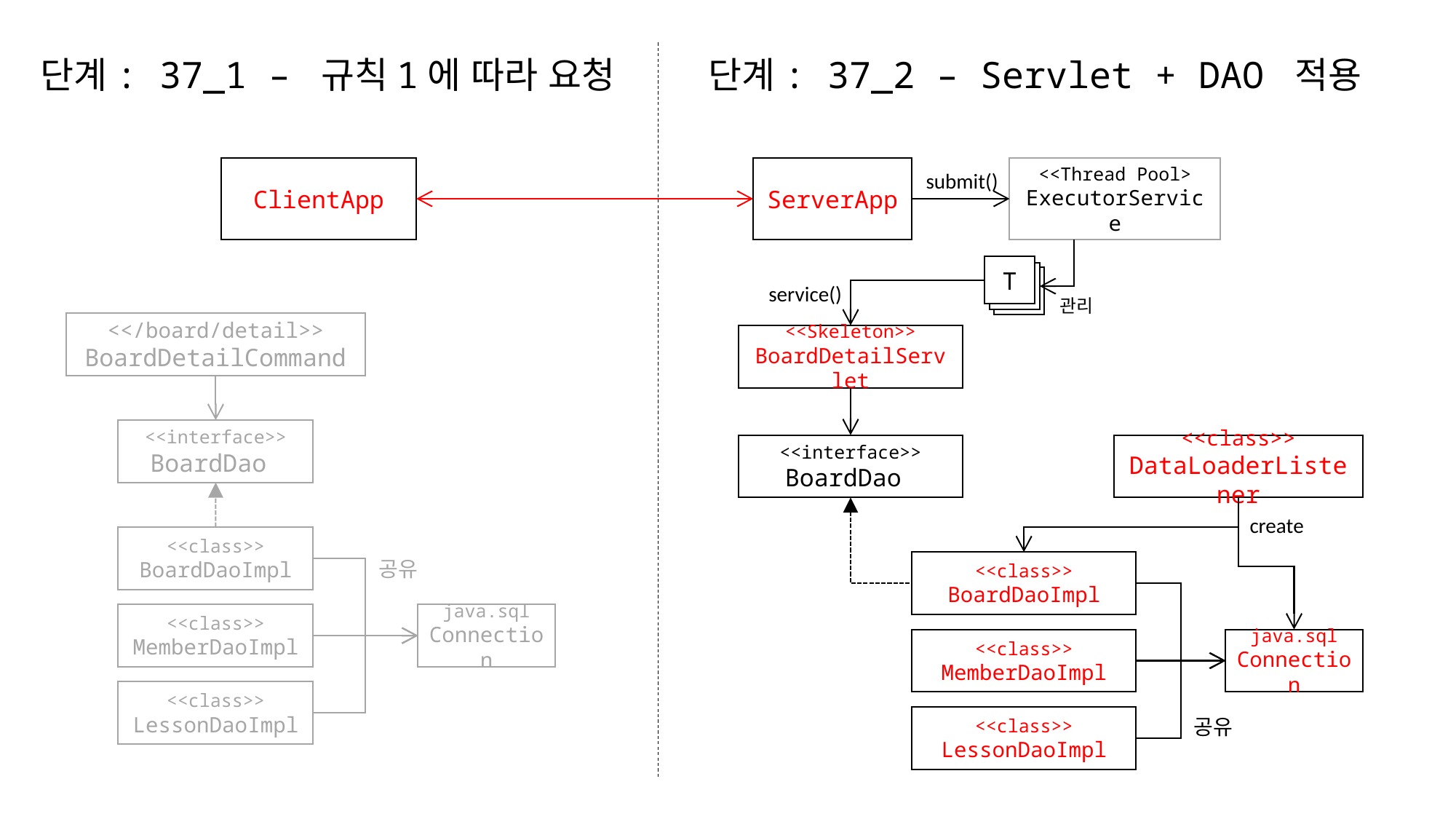

단계: 37_1 – 규칙1에 따라 요청
단계: 37_2 – Servlet + DAO 적용
ClientApp
ServerApp
<<Thread Pool>
ExecutorService
submit()
T
T
T
service()
관리
<</board/detail>>
BoardDetailCommand
<<Skeleton>>
BoardDetailServlet
<<interface>>
BoardDao
<<interface>>
BoardDao
<<class>>
DataLoaderListener
create
<<class>>
BoardDaoImpl
공유
<<class>>
BoardDaoImpl
<<class>>
MemberDaoImpl
java.sql
Connection
<<class>>
MemberDaoImpl
java.sql
Connection
<<class>>
LessonDaoImpl
<<class>>
LessonDaoImpl
공유